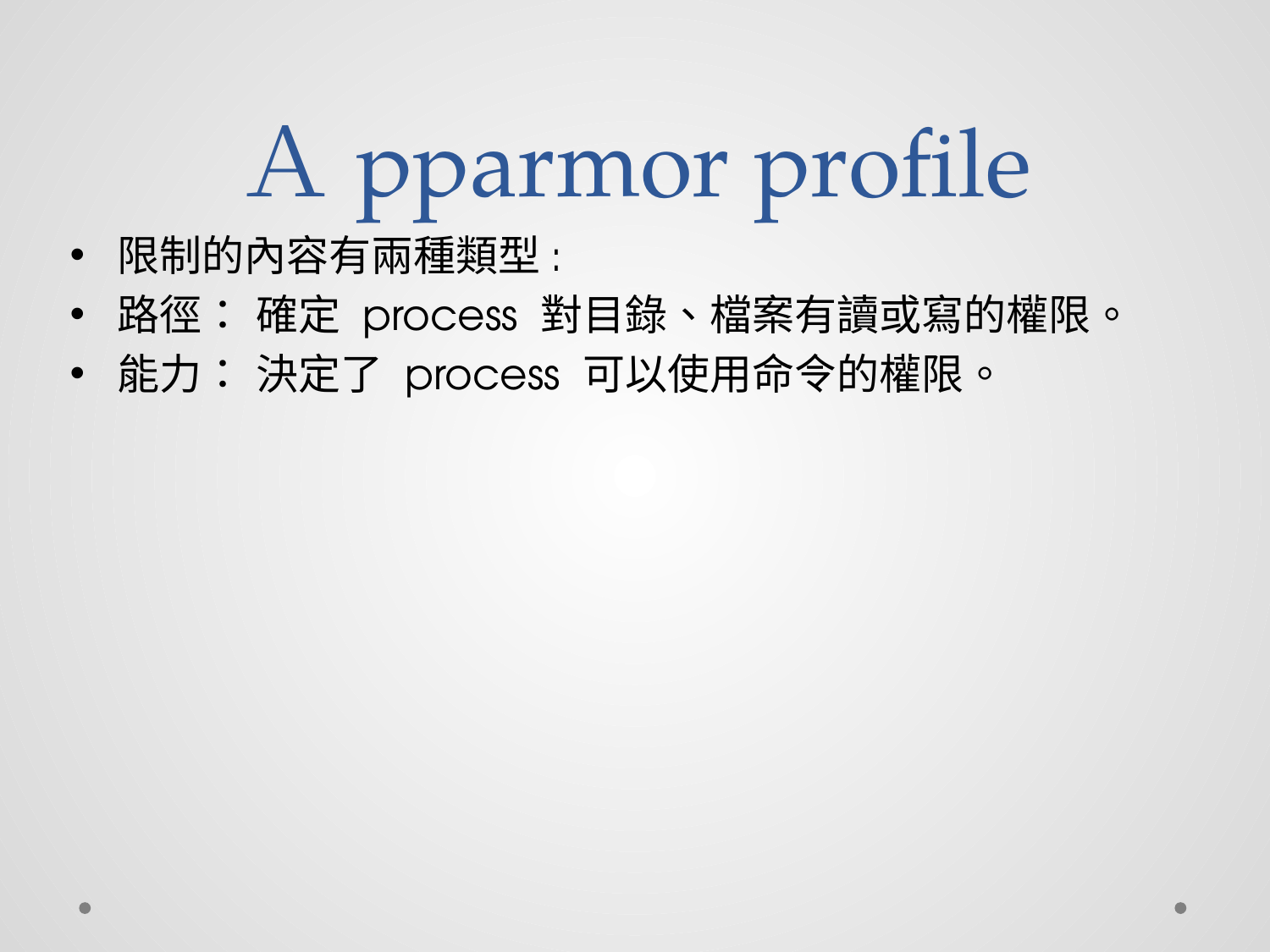

# Ａpparmor profile
限制的內容有兩種類型:
路徑： 確定 process 對目錄、檔案有讀或寫的權限。
能力： 決定了 process 可以使用命令的權限。